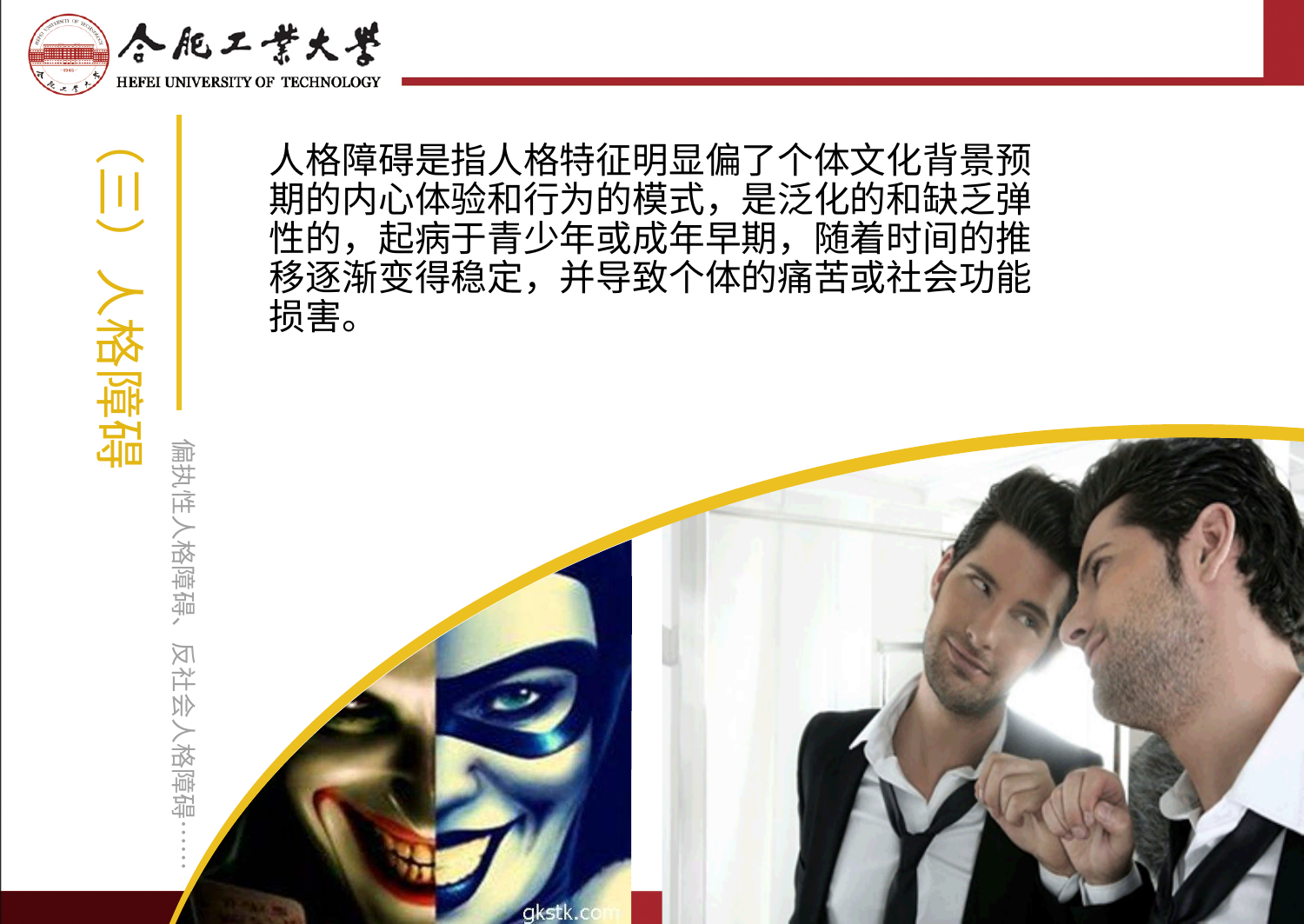

（三）人格障碍
人格障碍是指人格特征明显偏了个体文化背景预期的内心体验和行为的模式，是泛化的和缺乏弹性的，起病于青少年或成年早期，随着时间的推移逐渐变得稳定，并导致个体的痛苦或社会功能损害。

偏执性人格障碍、反社会人格障碍……